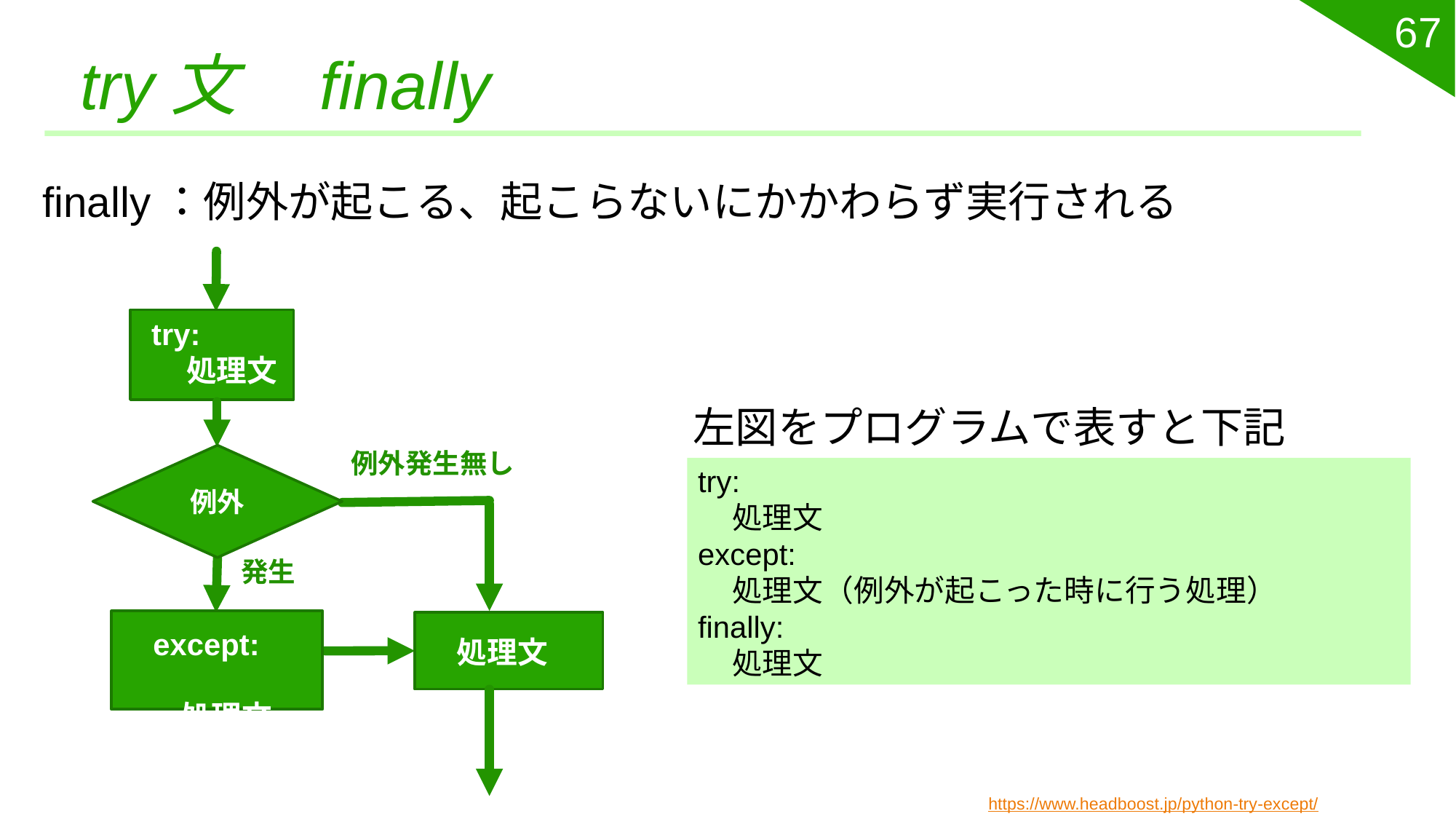

67
# try文　finally
finally：例外が起こる、起こらないにかかわらず実行される

try:
    処理文
左図をプログラムで表すと下記
例外発生無し
例外
try:
    処理文
except:
    処理文（例外が起こった時に行う処理）
finally:
    処理文
発生

except:
   処理文
処理文
https://www.headboost.jp/python-try-except/